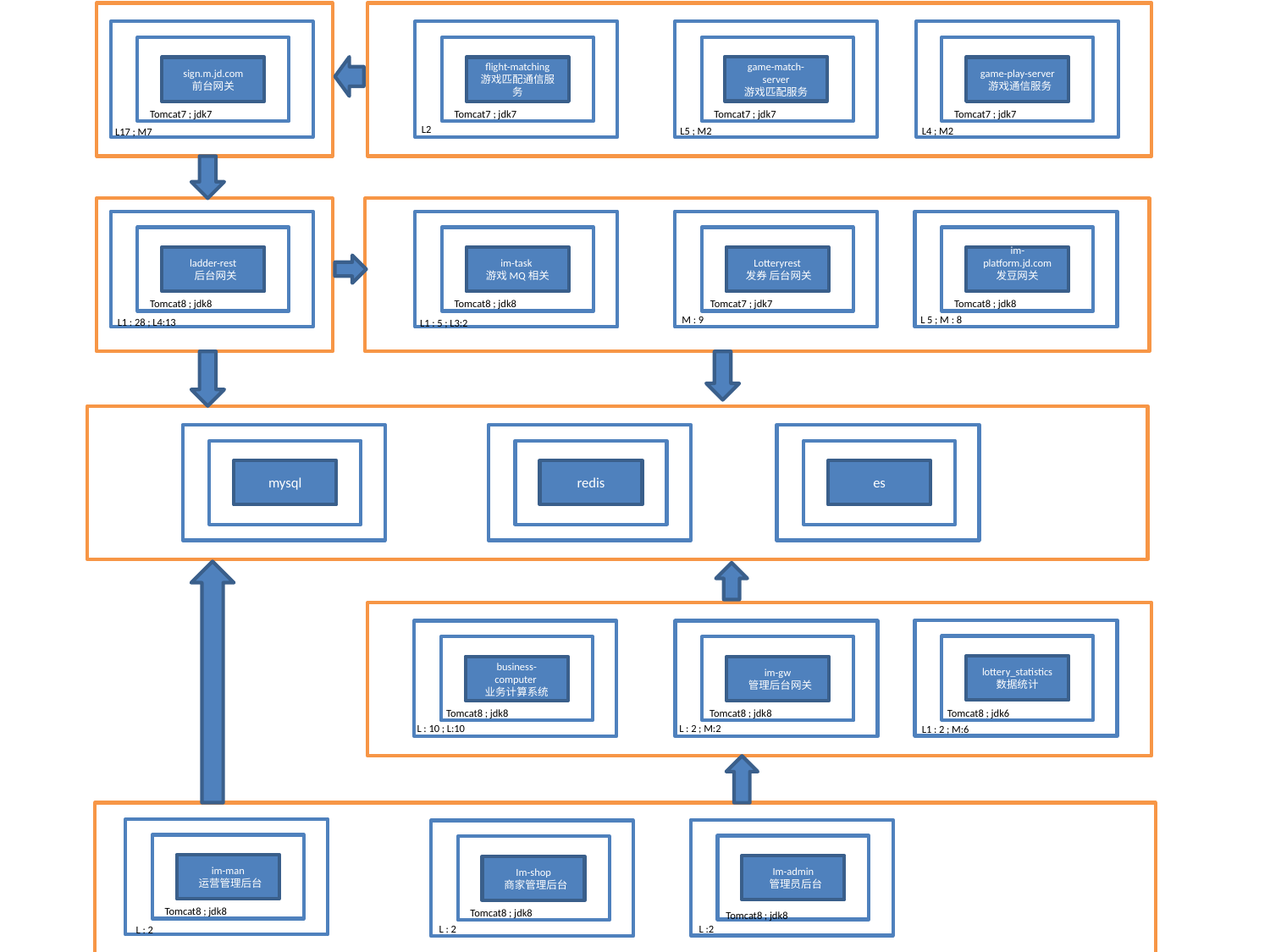

game-play-server
 游戏通信服务
Tomcat7 ; jdk7
L4 ; M2

sign.m.jd.com
前台网关
Tomcat7 ; jdk7
L17 ; M7

flight-matching
游戏匹配通信服务
Tomcat7 ; jdk7
L2

game-match-server
游戏匹配服务
Tomcat7 ; jdk7
L5 ; M2

ladder-rest
 后台网关
Tomcat8 ; jdk8
L1 : 28 ; L4:13

im-task
游戏MQ相关
Tomcat8 ; jdk8
L1 : 5 ; L3:2

Lotteryrest
 发券 后台网关
Tomcat7 ; jdk7
M : 9

im-platform.jd.com
发豆网关

Tomcat8 ; jdk8
L 5 ; M : 8

mysql

redis

es

lottery_statistics
数据统计
L1 : 2 ; M:6
Tomcat8 ; jdk6

business-computer
业务计算系统
L : 10 ; L:10

im-gw
 管理后台网关
L : 2 ; M:2
Tomcat8 ; jdk8
Tomcat8 ; jdk8

im-man
 运营管理后台
Tomcat8 ; jdk8
L : 2

Im-admin
 管理员后台
Tomcat8 ; jdk8
L :2

Im-shop
 商家管理后台
Tomcat8 ; jdk8
L : 2